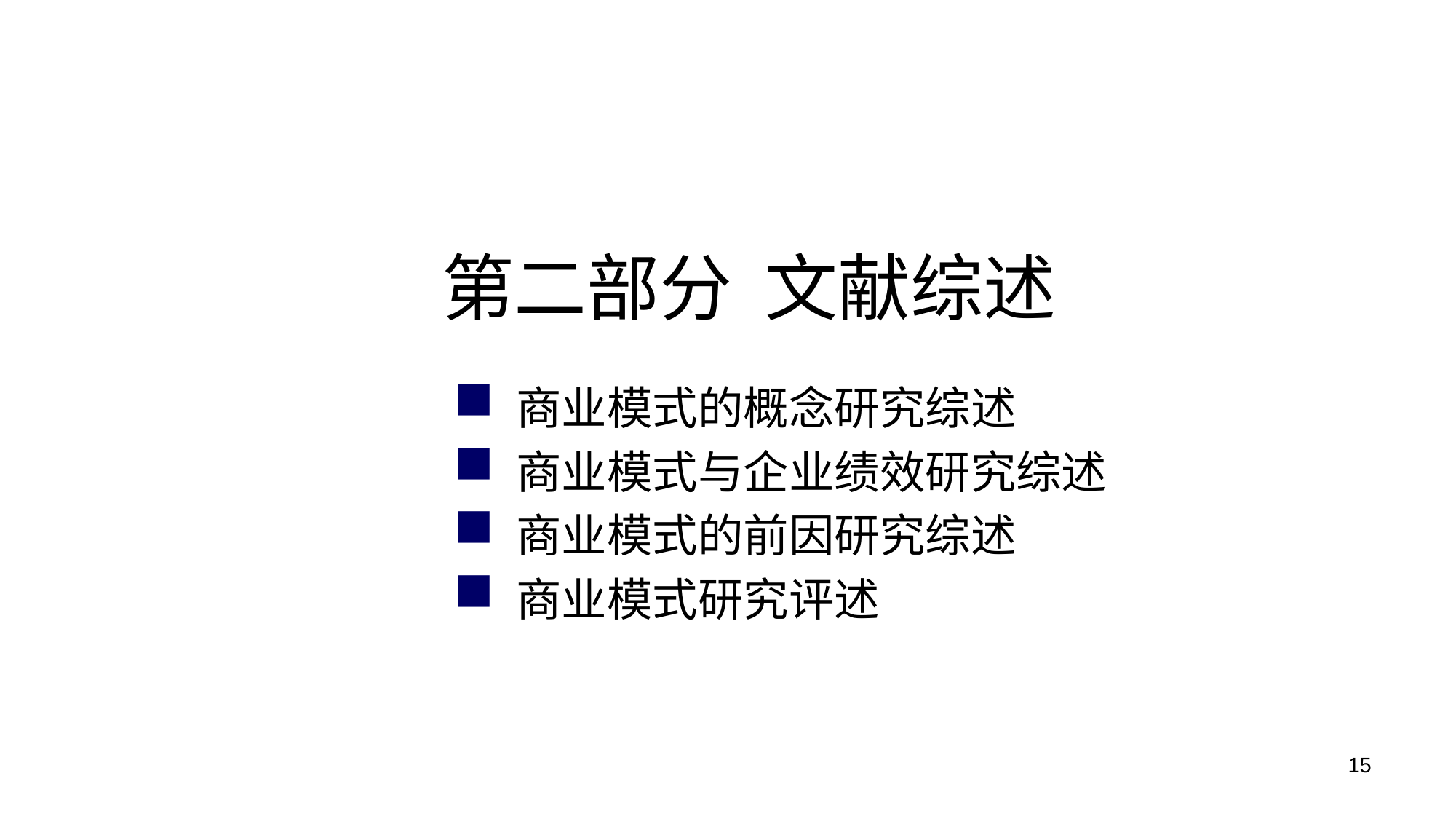

第二部分  文献综述
 商业模式的概念研究综述
 商业模式与企业绩效研究综述
 商业模式的前因研究综述
 商业模式研究评述

15